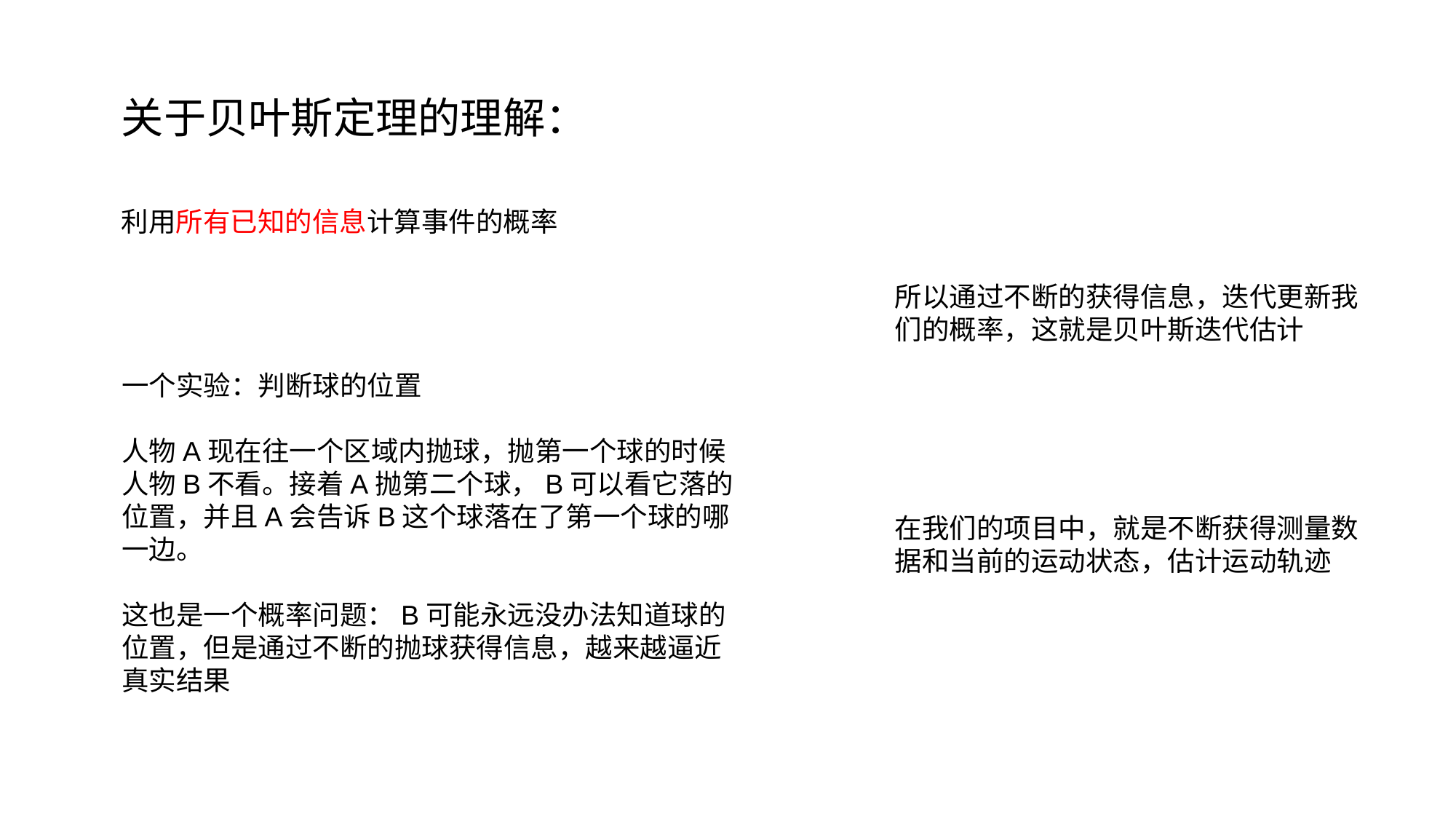

关于贝叶斯定理的理解：
利用所有已知的信息计算事件的概率
所以通过不断的获得信息，迭代更新我们的概率，这就是贝叶斯迭代估计
一个实验：判断球的位置

人物A现在往一个区域内抛球，抛第一个球的时候人物B不看。接着A抛第二个球，B可以看它落的位置，并且A会告诉B这个球落在了第一个球的哪一边。

这也是一个概率问题：B可能永远没办法知道球的位置，但是通过不断的抛球获得信息，越来越逼近真实结果
在我们的项目中，就是不断获得测量数据和当前的运动状态，估计运动轨迹